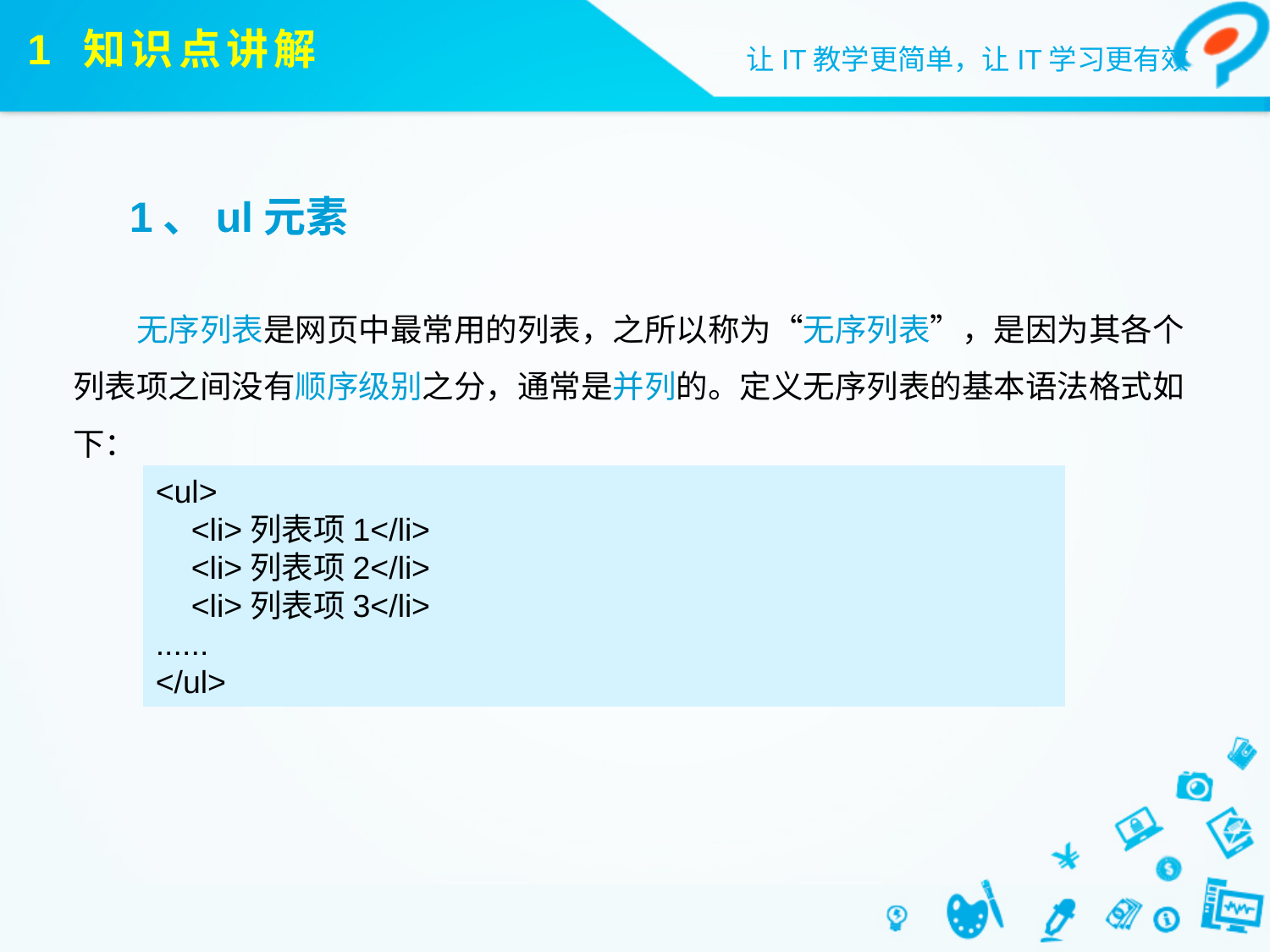

# 1 知识点讲解
1、ul元素
无序列表是网页中最常用的列表，之所以称为“无序列表”，是因为其各个列表项之间没有顺序级别之分，通常是并列的。定义无序列表的基本语法格式如下：
<ul>
    <li>列表项1</li>
    <li>列表项2</li>
    <li>列表项3</li>
......
</ul>